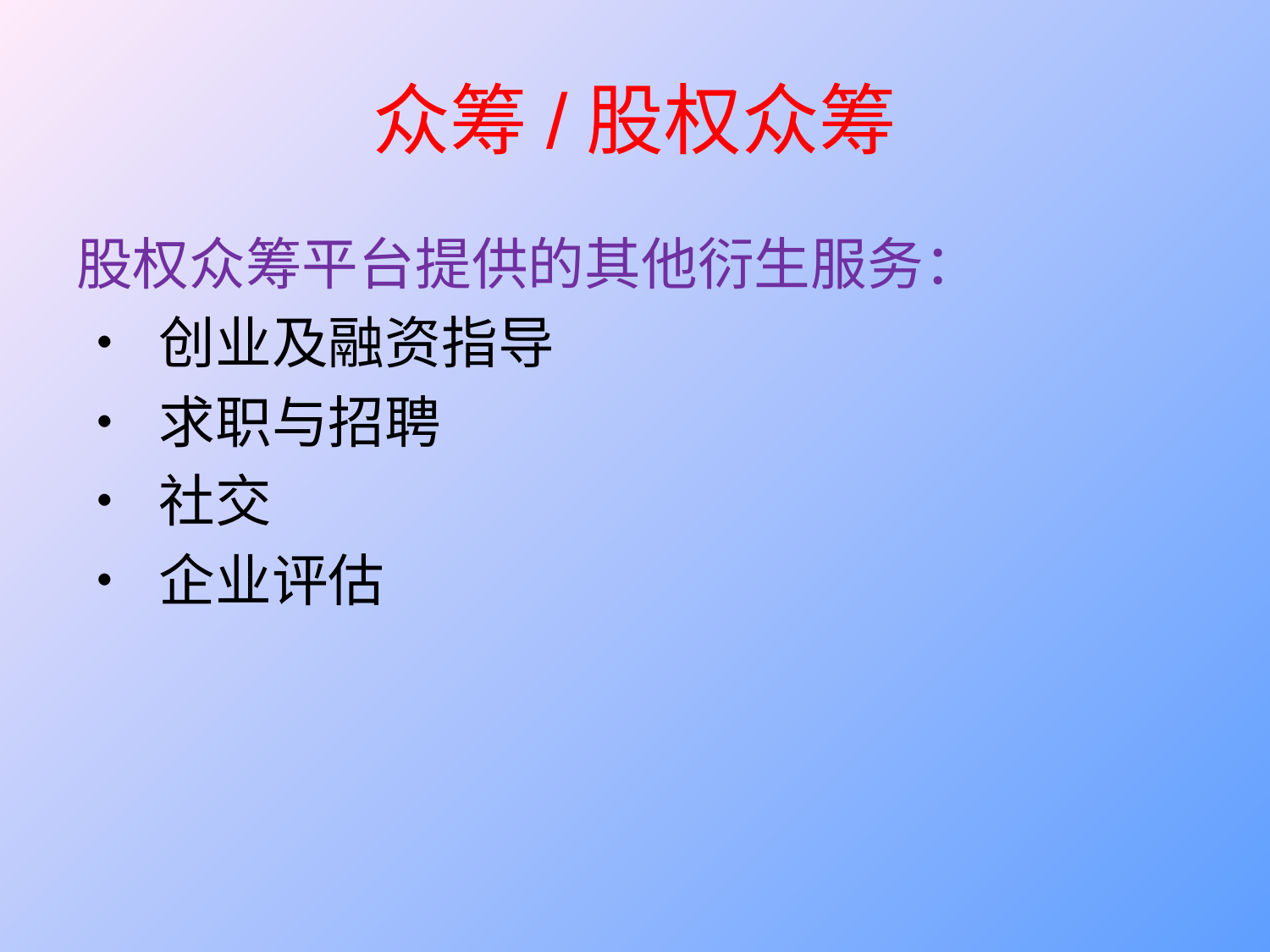

# 众筹/股权众筹
股权众筹平台提供的其他衍生服务：
• 创业及融资指导
• 求职与招聘
• 社交
• 企业评估